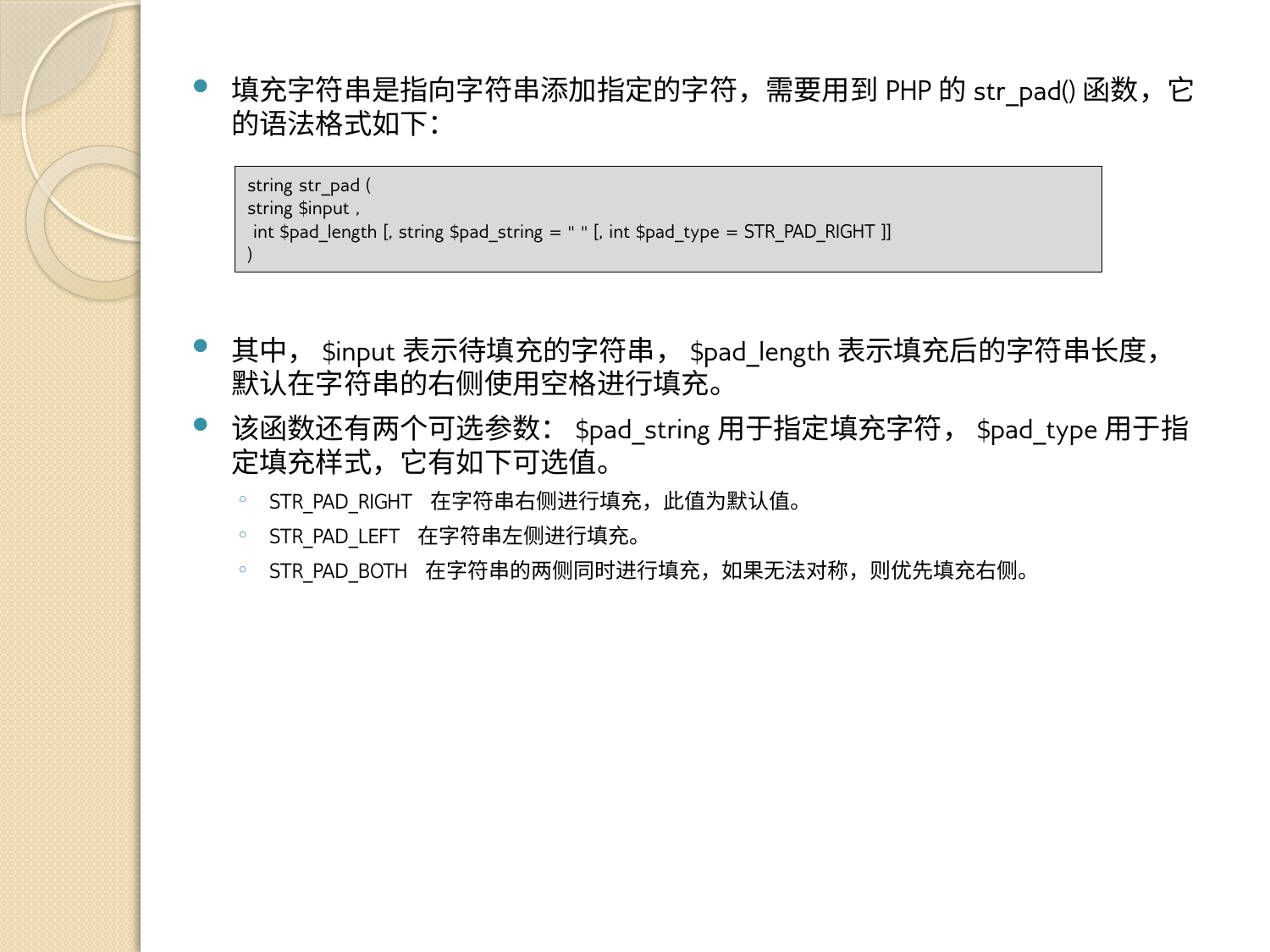

填充字符串是指向字符串添加指定的字符，需要用到PHP的str_pad()函数，它的语法格式如下：
string str_pad (
string $input ,
 int $pad_length [, string $pad_string = " " [, int $pad_type = STR_PAD_RIGHT ]]
)
其中，$input表示待填充的字符串，$pad_length表示填充后的字符串长度，默认在字符串的右侧使用空格进行填充。
该函数还有两个可选参数：$pad_string用于指定填充字符，$pad_type用于指定填充样式，它有如下可选值。
STR_PAD_RIGHT  在字符串右侧进行填充，此值为默认值。
STR_PAD_LEFT  在字符串左侧进行填充。
STR_PAD_BOTH  在字符串的两侧同时进行填充，如果无法对称，则优先填充右侧。